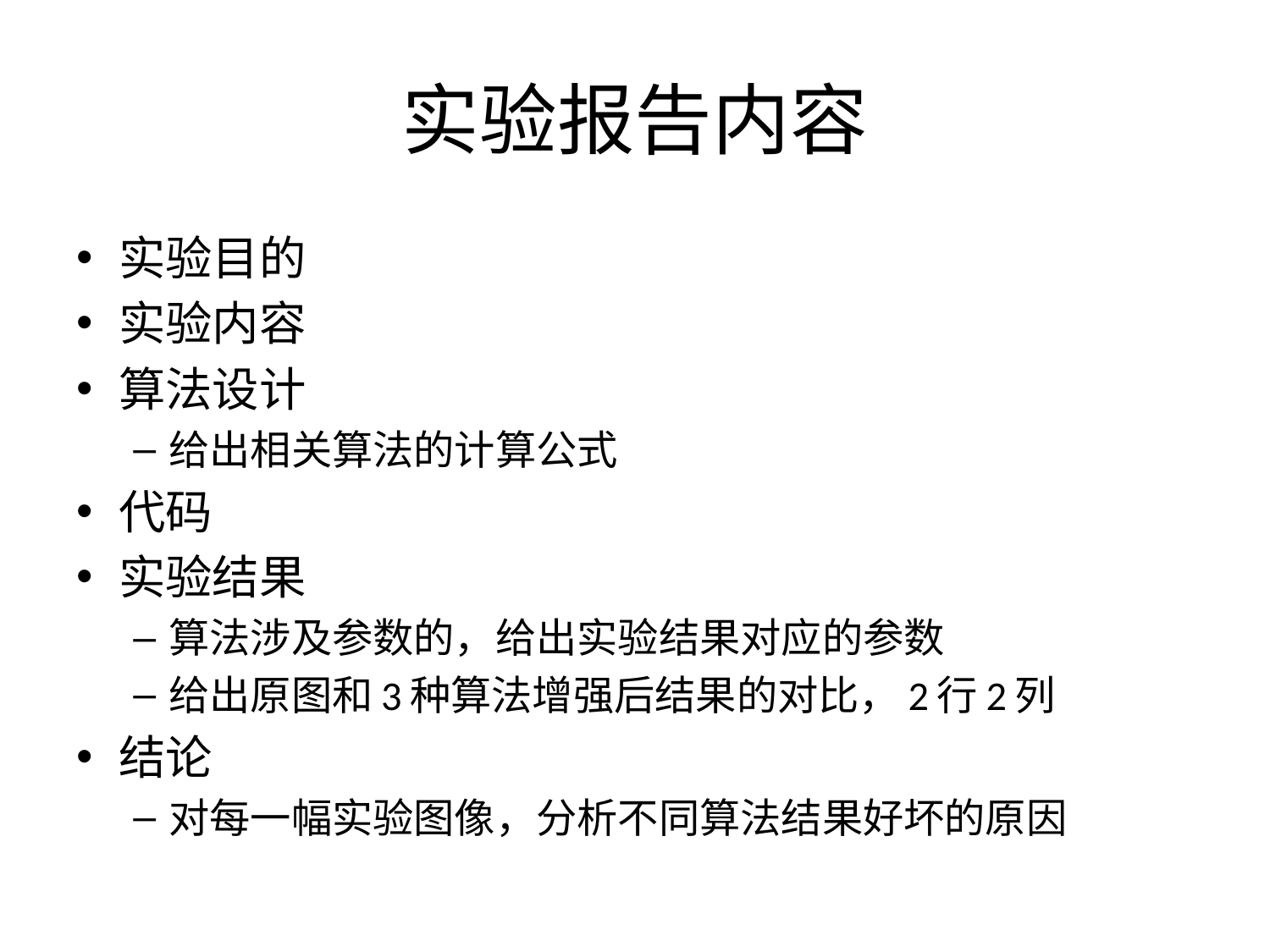

# 实验报告内容
实验目的
实验内容
算法设计
给出相关算法的计算公式
代码
实验结果
算法涉及参数的，给出实验结果对应的参数
给出原图和3种算法增强后结果的对比，2行2列
结论
对每一幅实验图像，分析不同算法结果好坏的原因